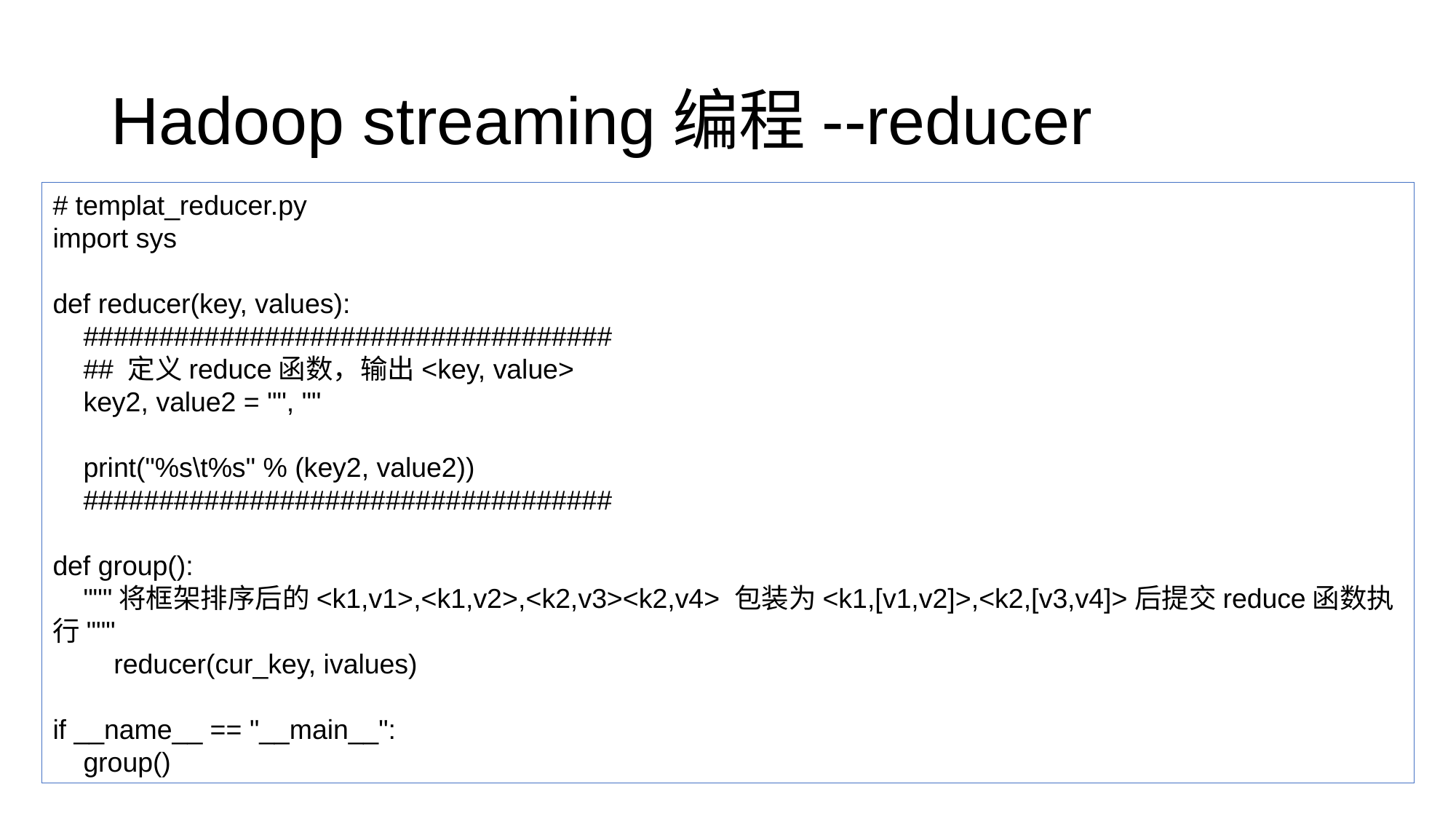

# Hadoop streaming编程--reducer
# templat_reducer.py
import sys

def reducer(key, values):
    ###################################
    ## 定义reduce函数，输出<key, value>
    key2, value2 = "", ""

    print("%s\t%s" % (key2, value2))
    ###################################

def group():
    """将框架排序后的<k1,v1>,<k1,v2>,<k2,v3><k2,v4> 包装为<k1,[v1,v2]>,<k2,[v3,v4]>后提交reduce函数执行"""
        reducer(cur_key, ivalues)

if __name__ == "__main__":
    group()